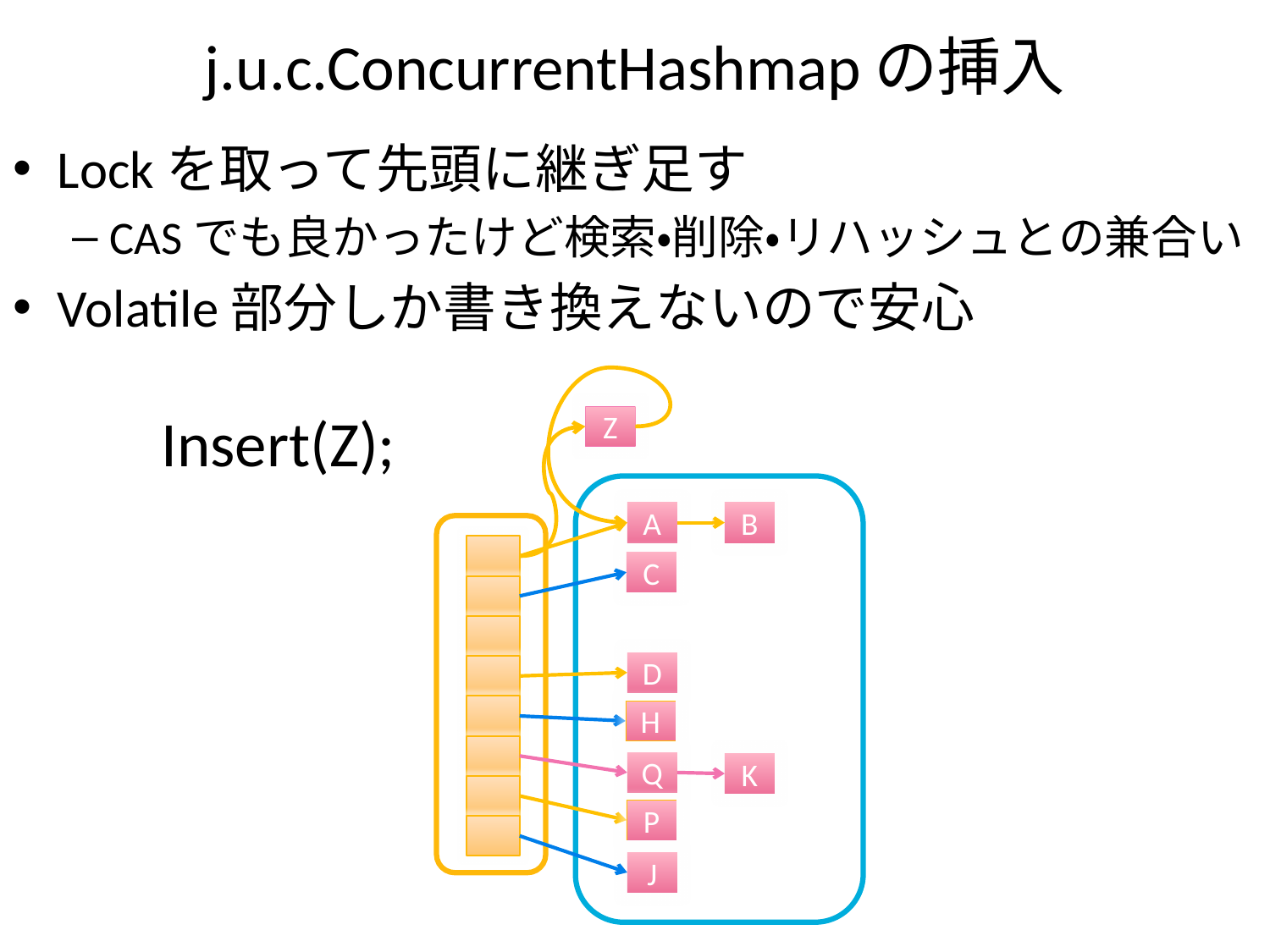

# j.u.c.ConcurrentHashmapの挿入
Lockを取って先頭に継ぎ足す
CASでも良かったけど検索・削除・リハッシュとの兼合い
Volatile部分しか書き換えないので安心
Insert(Z);
Z

A
B

C

D

H

Q
K

P

J